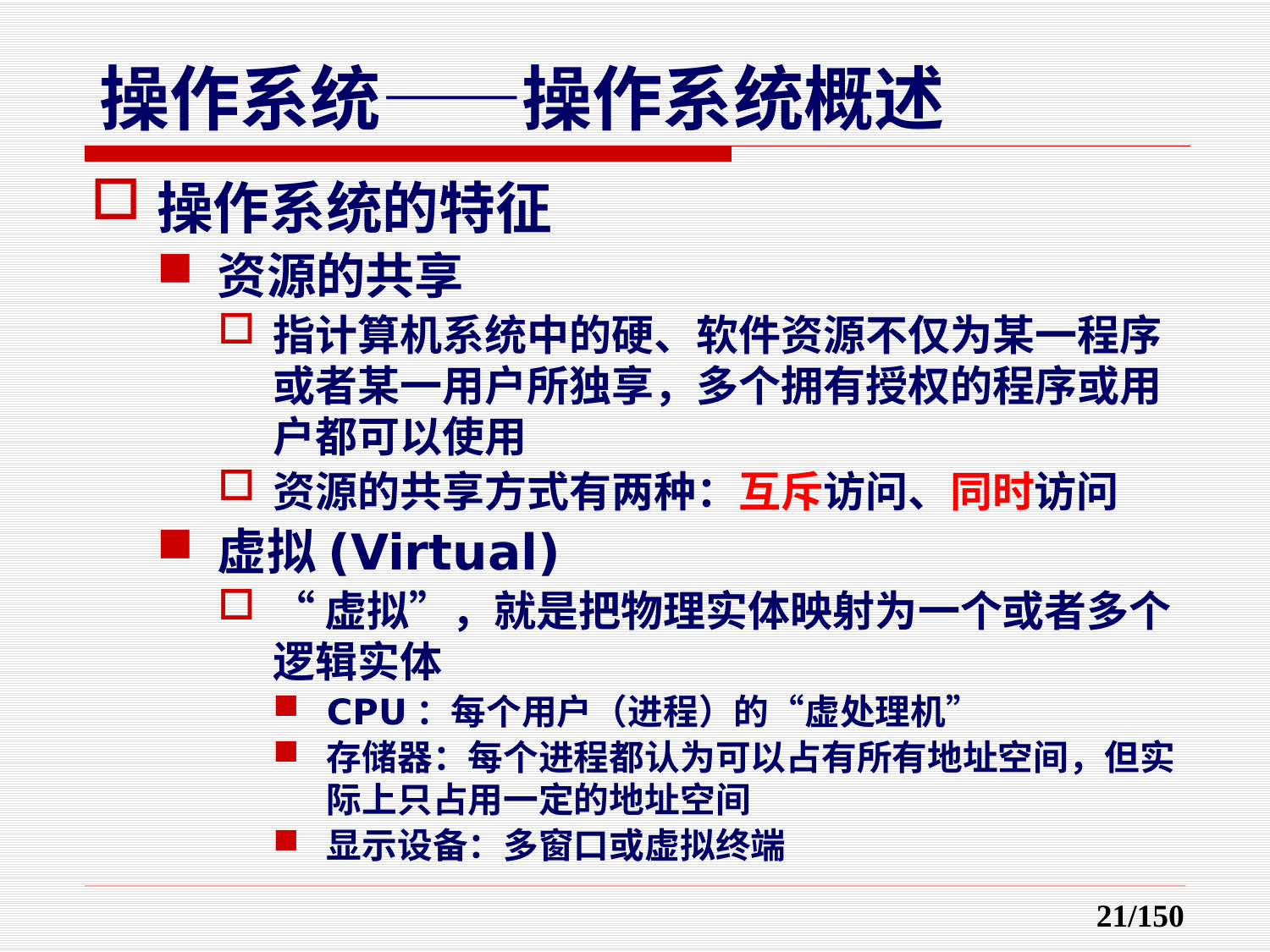

操作系统的特征
资源的共享
指计算机系统中的硬、软件资源不仅为某一程序或者某一用户所独享，多个拥有授权的程序或用户都可以使用
资源的共享方式有两种：互斥访问、同时访问
虚拟(Virtual)
“虚拟”，就是把物理实体映射为一个或者多个逻辑实体
CPU：每个用户（进程）的“虚处理机”
存储器：每个进程都认为可以占有所有地址空间，但实际上只占用一定的地址空间
显示设备：多窗口或虚拟终端